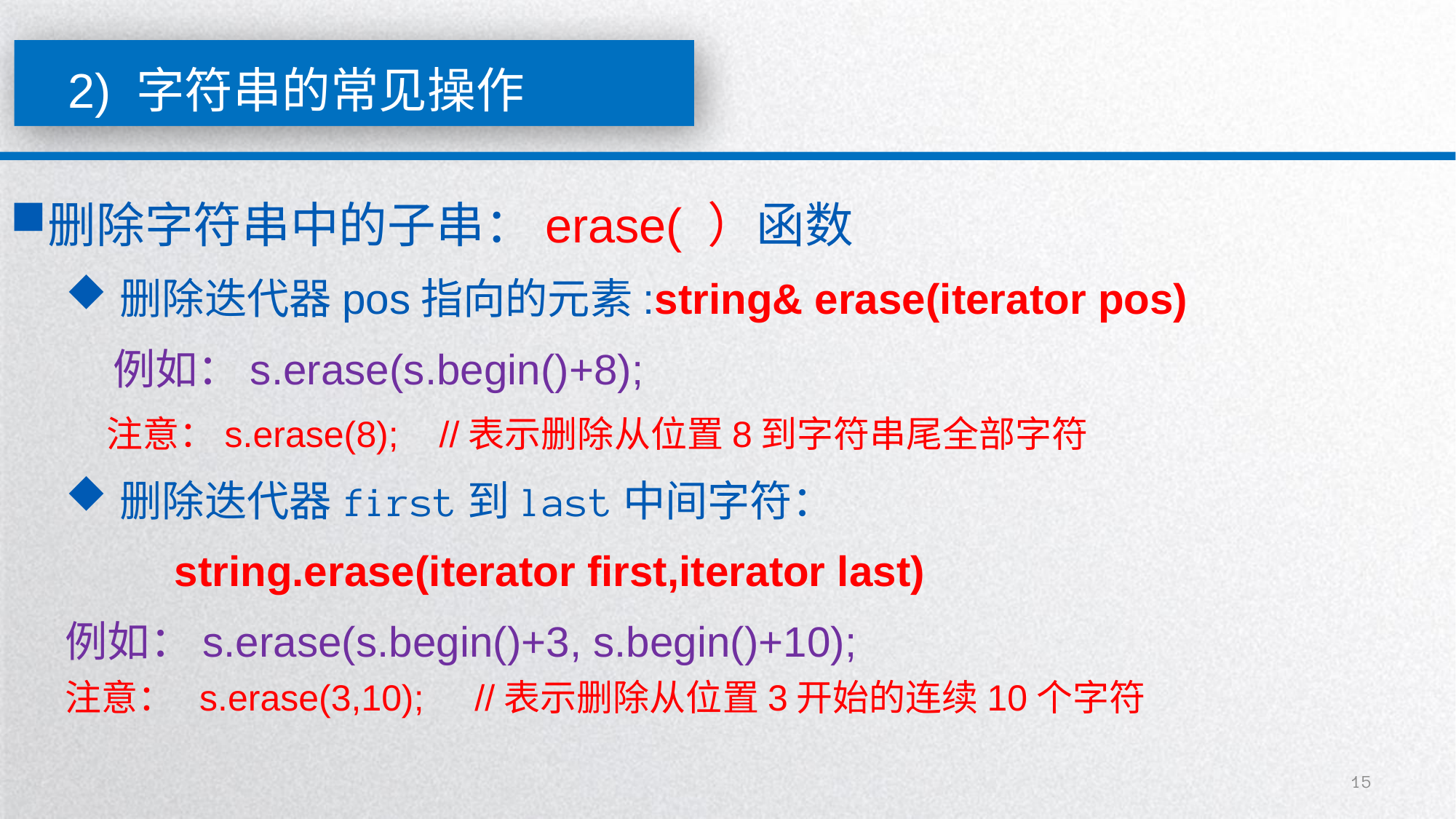

2) 字符串的常见操作
删除字符串中的子串：erase( ）函数
删除迭代器pos指向的元素:string& erase(iterator pos)
例如：s.erase(s.begin()+8);
    注意：s.erase(8);    //表示删除从位置8到字符串尾全部字符
删除迭代器first到last中间字符：
	string.erase(iterator first,iterator last)
例如：s.erase(s.begin()+3, s.begin()+10);
注意：  s.erase(3,10);     //表示删除从位置3开始的连续10个字符
15